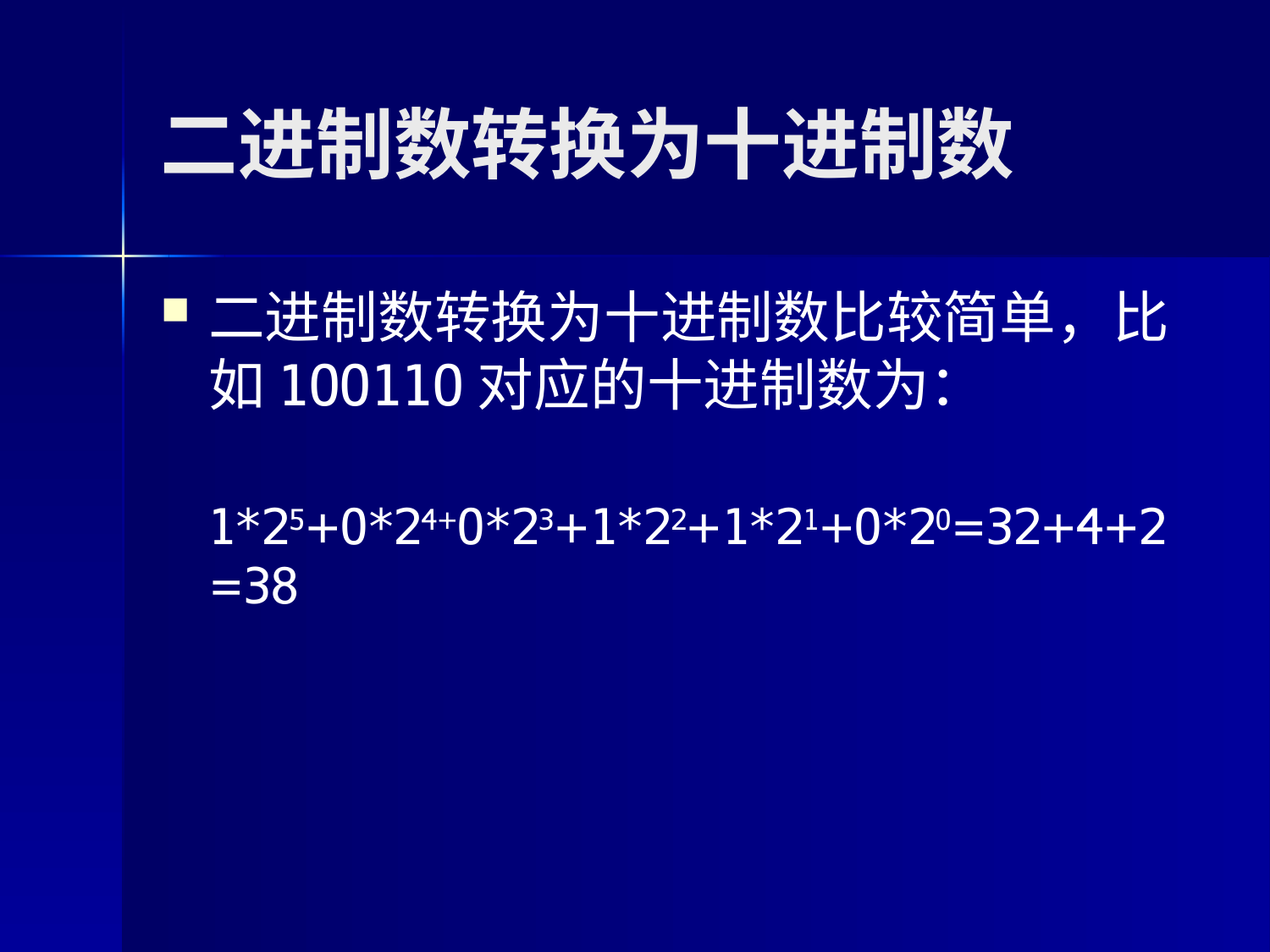

# 二进制数转换为十进制数
二进制数转换为十进制数比较简单，比如100110对应的十进制数为：
   1*25+0*24+0*23+1*22+1*21+0*20=32+4+2=38